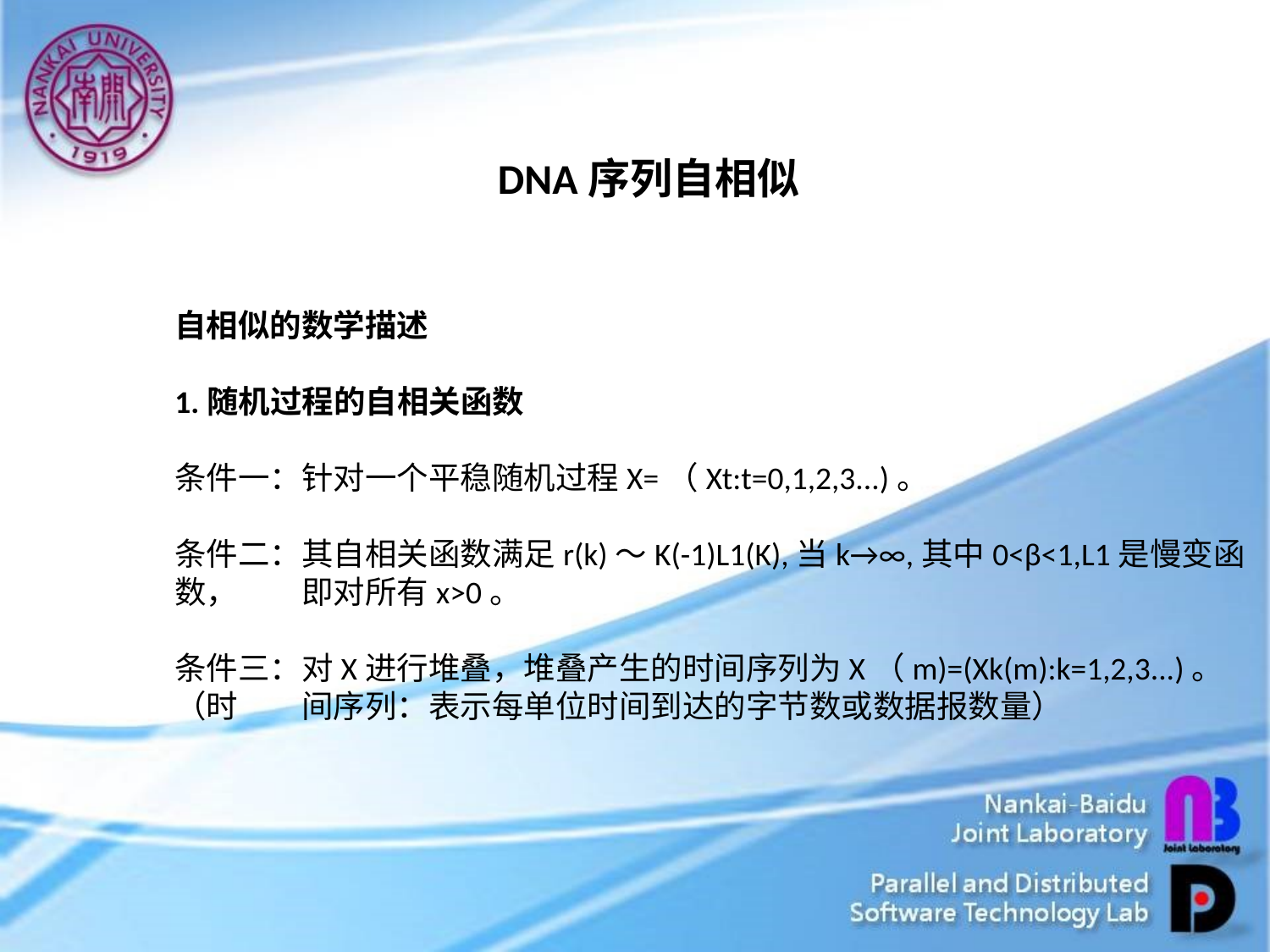

DNA序列自相似
自相似的数学描述

1.随机过程的自相关函数

条件一：针对一个平稳随机过程X=（Xt:t=0,1,2,3...)。

条件二：其自相关函数满足r(k)～K(-1)L1(K),当k→∞,其中0<β<1,L1是慢变函数，	即对所有x>0。

条件三：对X进行堆叠，堆叠产生的时间序列为X（m)=(Xk(m):k=1,2,3...)。（时	间序列：表示每单位时间到达的字节数或数据报数量）